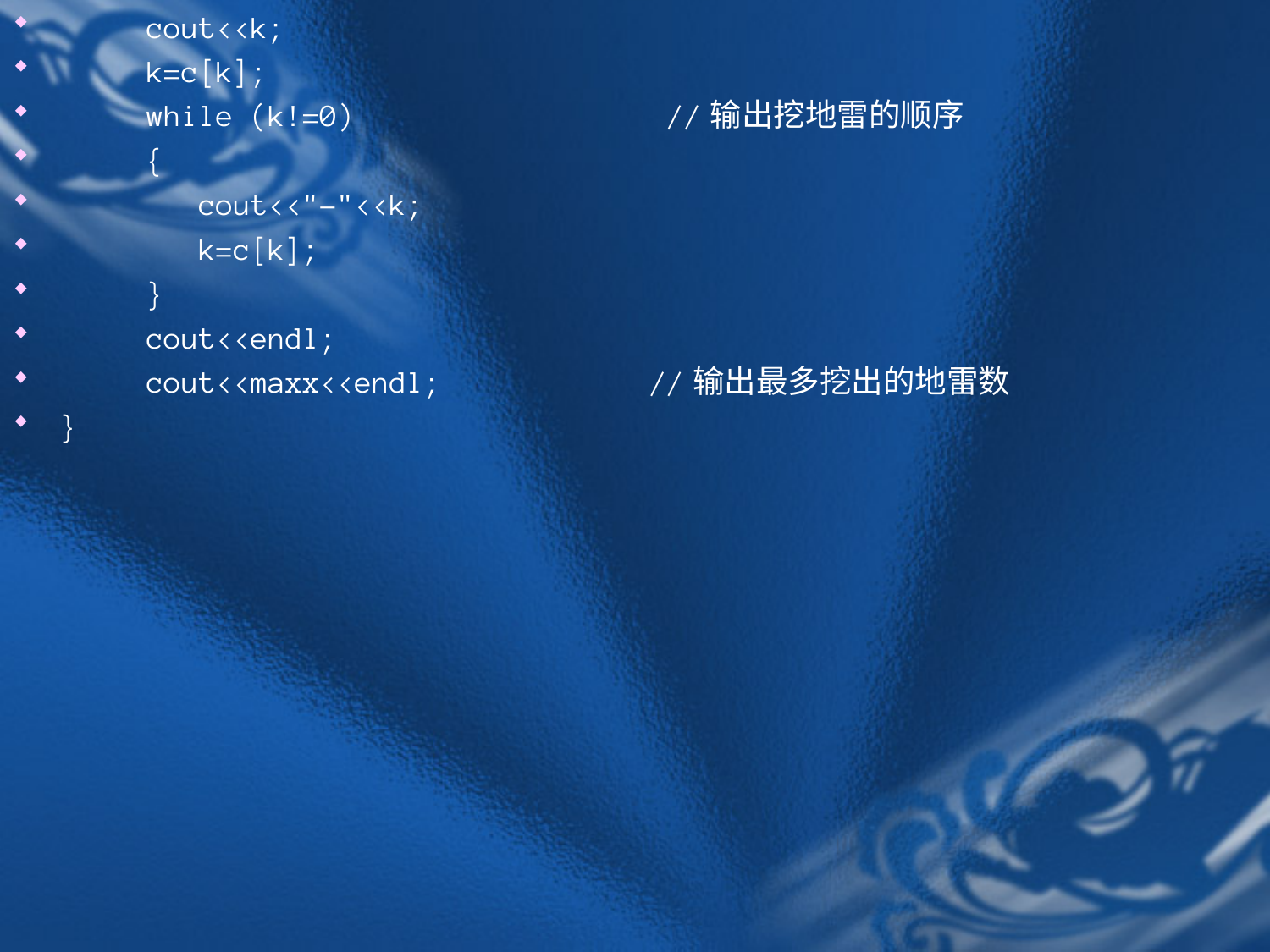

cout<<k;
     k=c[k];
     while (k!=0)                  //输出挖地雷的顺序
     {
        cout<<"-"<<k;
        k=c[k];
     }
     cout<<endl;
     cout<<maxx<<endl;            //输出最多挖出的地雷数
}